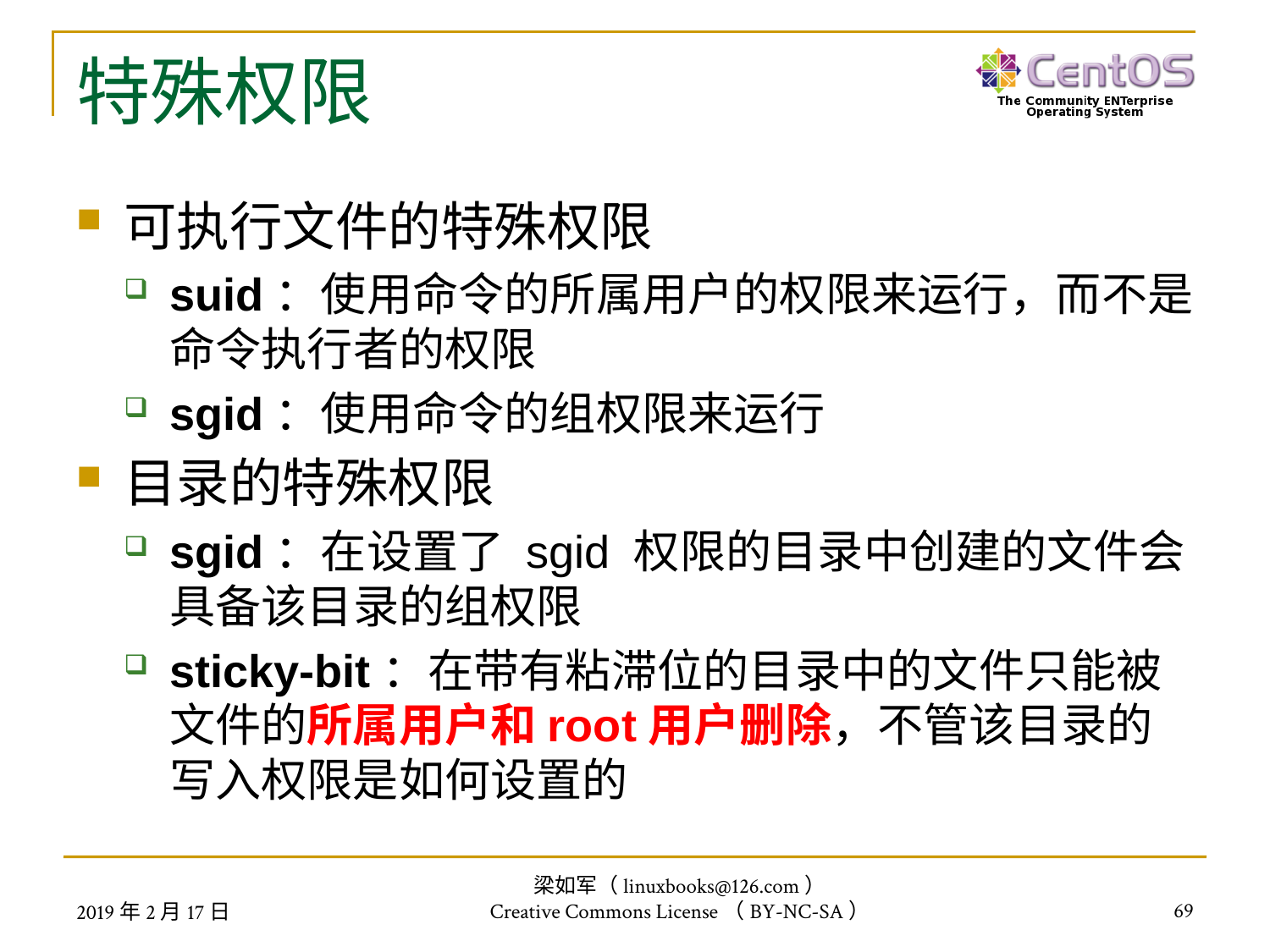

# 特殊权限
可执行文件的特殊权限
suid：使用命令的所属用户的权限来运行，而不是命令执行者的权限
sgid：使用命令的组权限来运行
目录的特殊权限
sgid：在设置了 sgid 权限的目录中创建的文件会具备该目录的组权限
sticky-bit：在带有粘滞位的目录中的文件只能被文件的所属用户和root用户删除，不管该目录的写入权限是如何设置的
梁如军（linuxbooks@126.com）
Creative Commons License（BY-NC-SA）
2019年2月17日
69